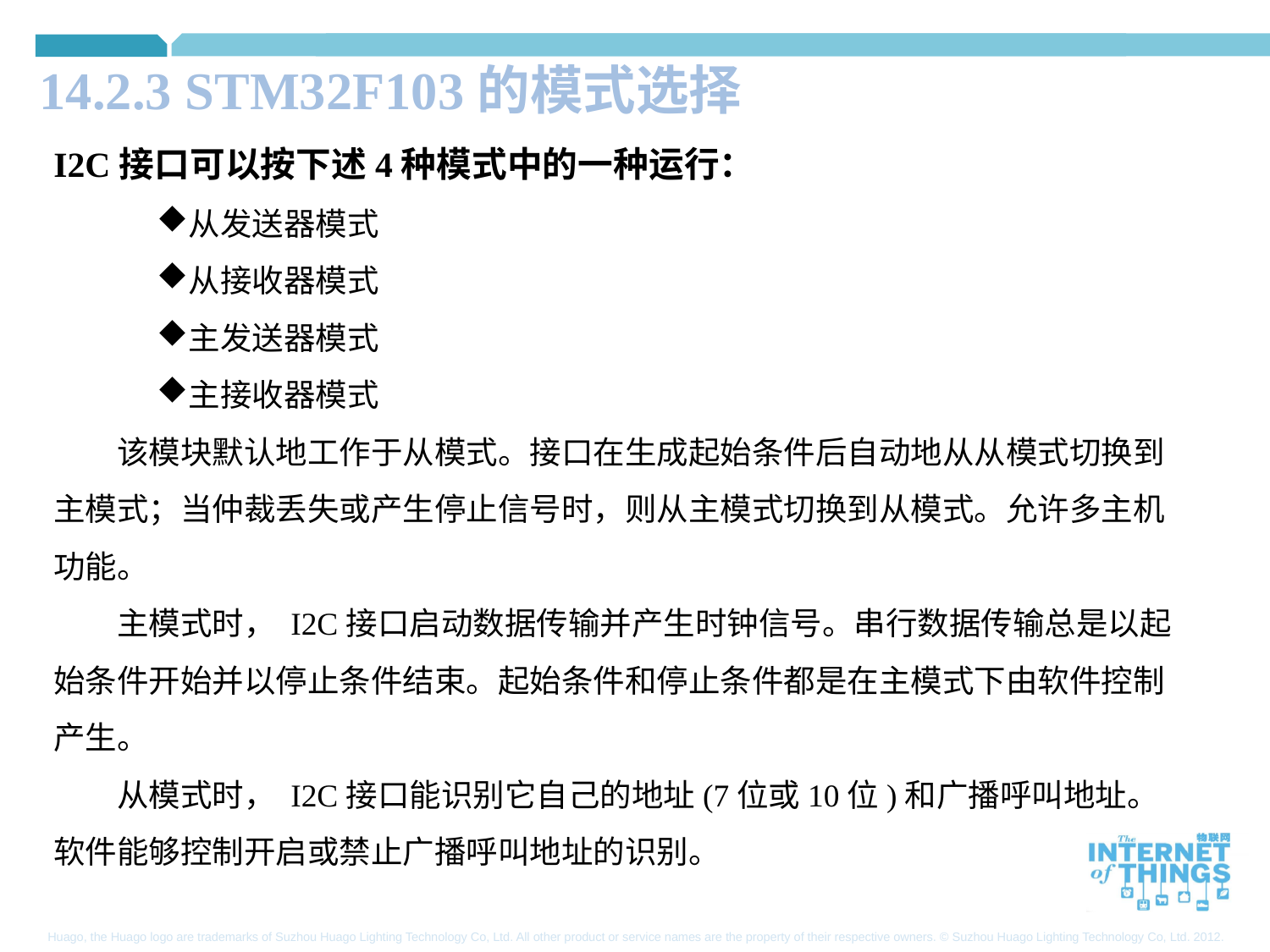

14.2.3 STM32F103的模式选择
I2C接口可以按下述4种模式中的一种运行：
从发送器模式
从接收器模式
主发送器模式
主接收器模式
该模块默认地工作于从模式。接口在生成起始条件后自动地从从模式切换到主模式；当仲裁丢失或产生停止信号时，则从主模式切换到从模式。允许多主机功能。
主模式时， I2C接口启动数据传输并产生时钟信号。串行数据传输总是以起始条件开始并以停止条件结束。起始条件和停止条件都是在主模式下由软件控制产生。
从模式时， I2C接口能识别它自己的地址(7位或10位)和广播呼叫地址。软件能够控制开启或禁止广播呼叫地址的识别。